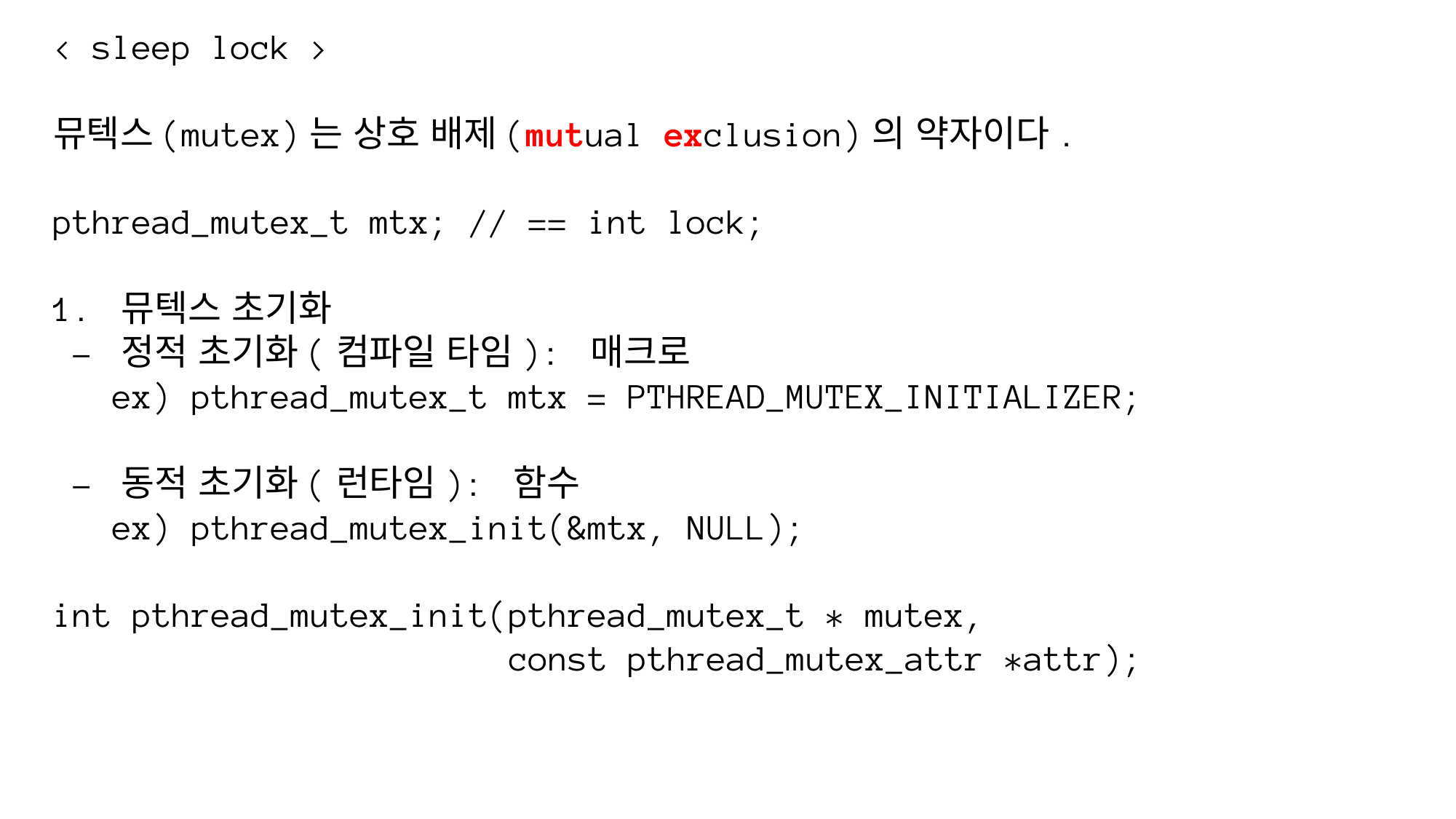

< sleep lock >

뮤텍스(mutex)는 상호 배제(mutual exclusion)의 약자이다.

pthread_mutex_t mtx; // == int lock;

1. 뮤텍스 초기화
 - 정적 초기화(컴파일 타임): 매크로
   ex) pthread_mutex_t mtx = PTHREAD_MUTEX_INITIALIZER;

 - 동적 초기화(런타임): 함수
   ex) pthread_mutex_init(&mtx, NULL);

int pthread_mutex_init(pthread_mutex_t * mutex,
                       const pthread_mutex_attr *attr);